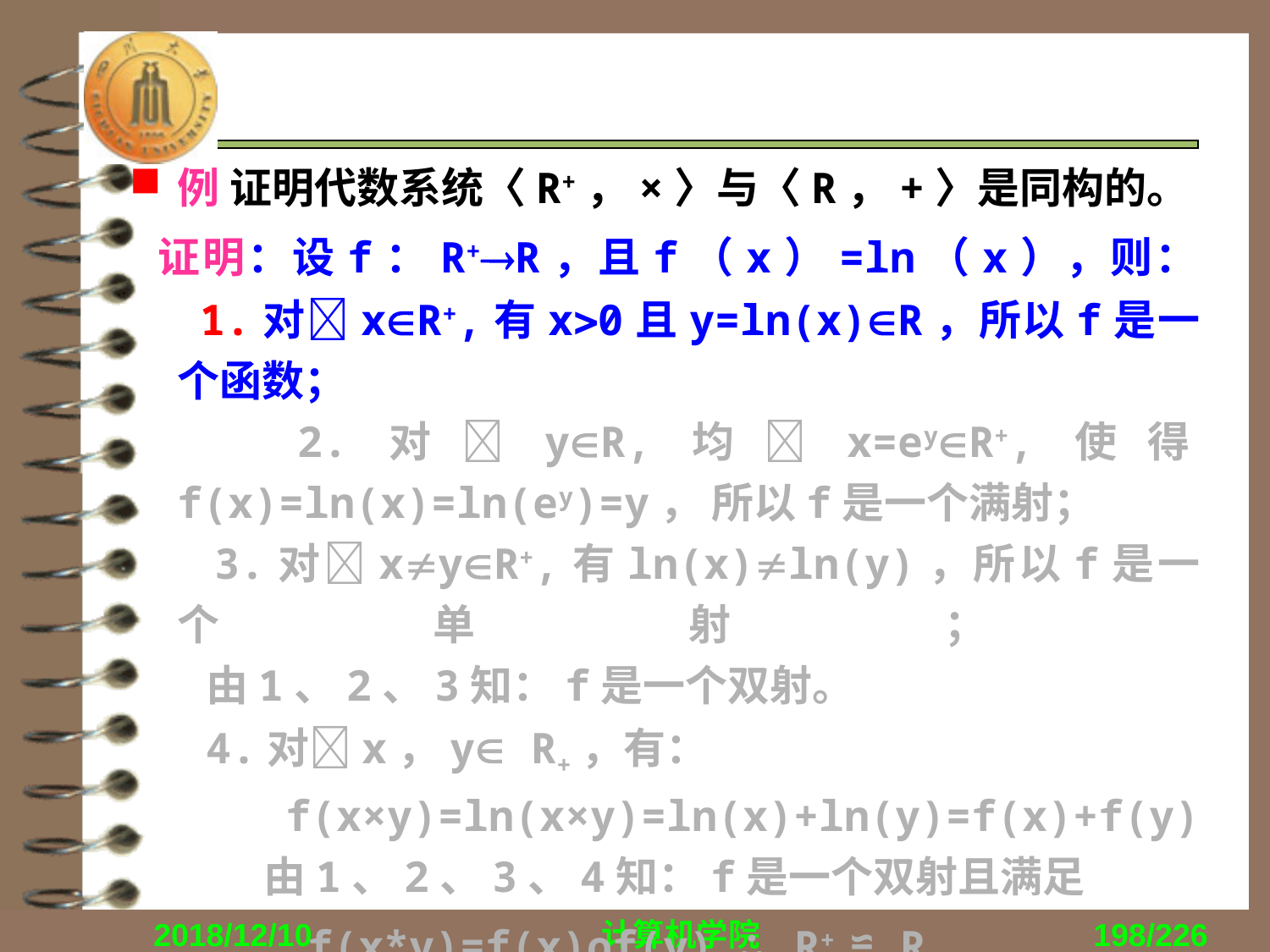

#
例 证明代数系统〈R+，×〉与〈R，+〉是同构的。
 证明：设f：R+→R，且f（x）=ln（x），则：
 1.对∀x∈R+,有x>0且y=ln(x)∈R，所以f是一个函数；
   2.对∀y∈R,均∃x=ey∈R+,使得f(x)=ln(x)=ln(ey)=y， 所以f是一个满射；
   3.对∀x≠y∈R+,有ln(x)≠ln(y)，所以f是一个单射；
   由1、2、3知：f是一个双射。
   4.对∀x，y∈ R+，有：
     f(x×y)=ln(x×y)=ln(x)+ln(y)=f(x)+f(y)
   由1、2、3、4知：f是一个双射且满足
       f(x*y)=f(x)оf(y) ∴ R+ ≌ R
2018/12/10
计算机学院
198/226